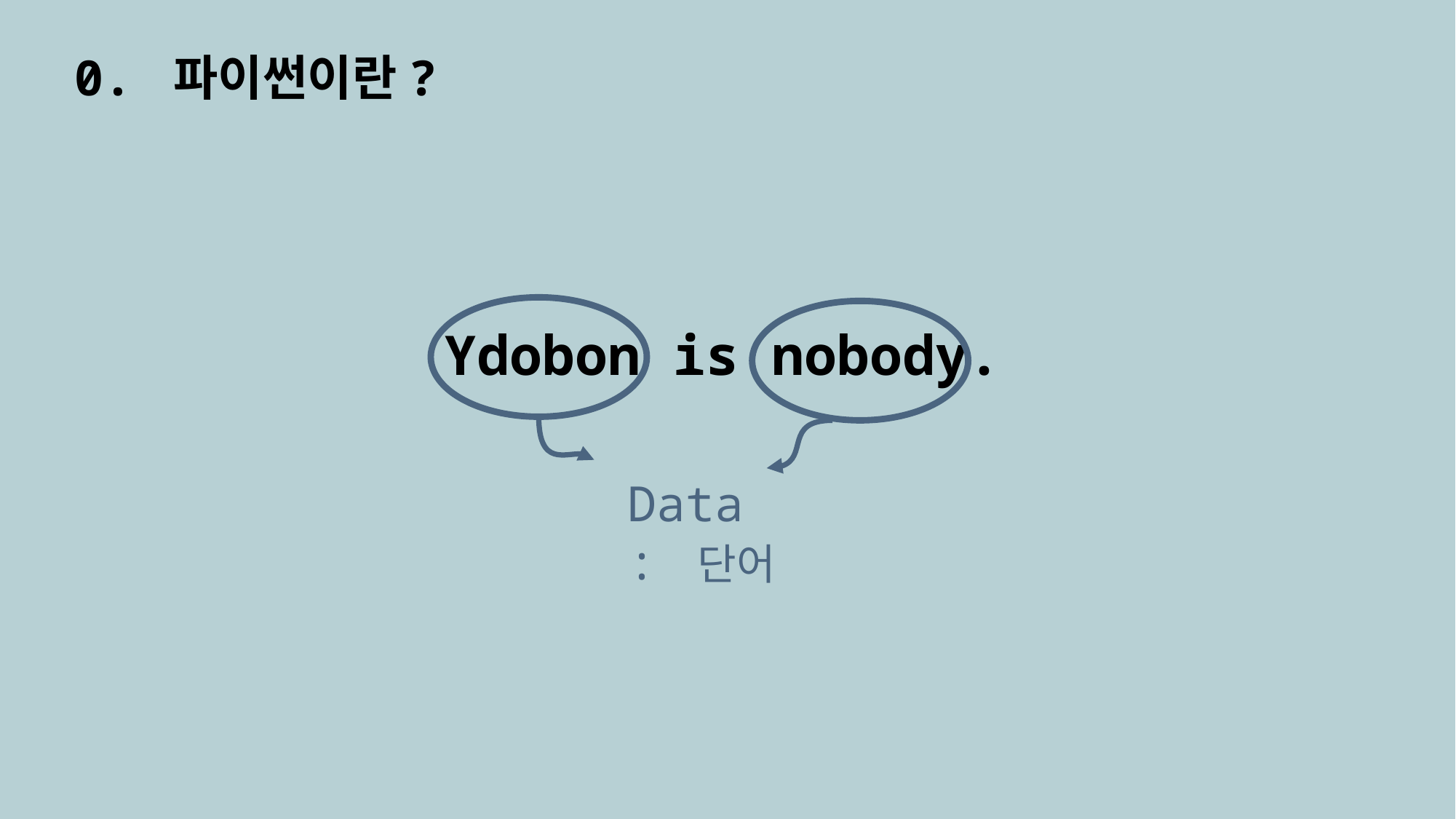

0. 파이썬이란?

Ydobon is nobody.
Data
: 단어